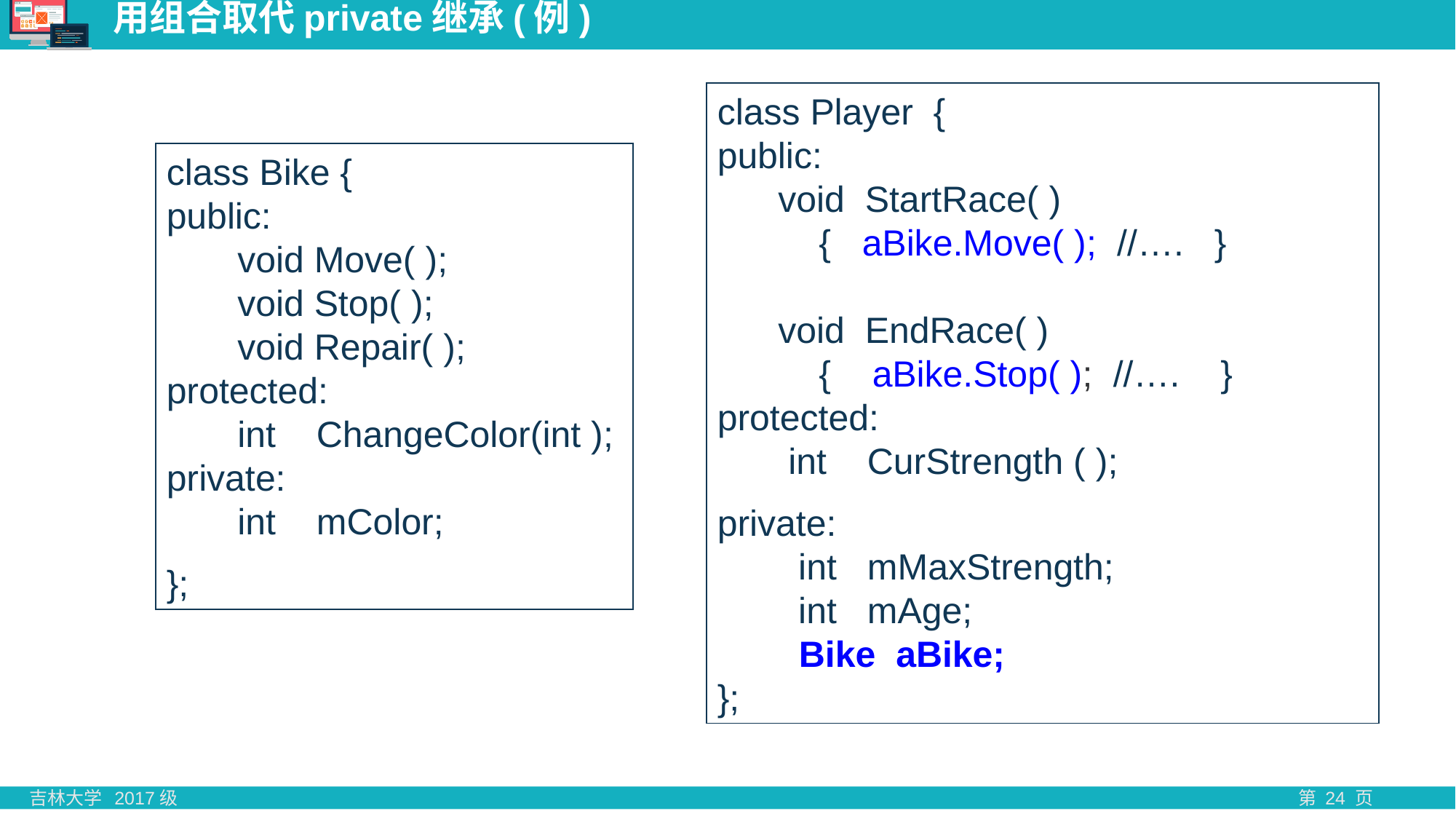

# 用组合取代private继承(例)
class Player  {
public:
      void  StartRace( )
          {   aBike.Move( );  //….   }
      void  EndRace( )
          {    aBike.Stop( );  //….    }
protected:
       int    CurStrength ( );
private:
        int   mMaxStrength;
        int   mAge;
        Bike  aBike;
};
class Bike {
public:
       void Move( );
       void Stop( );
       void Repair( );
protected:
       int    ChangeColor(int );
private:
       int    mColor;
};